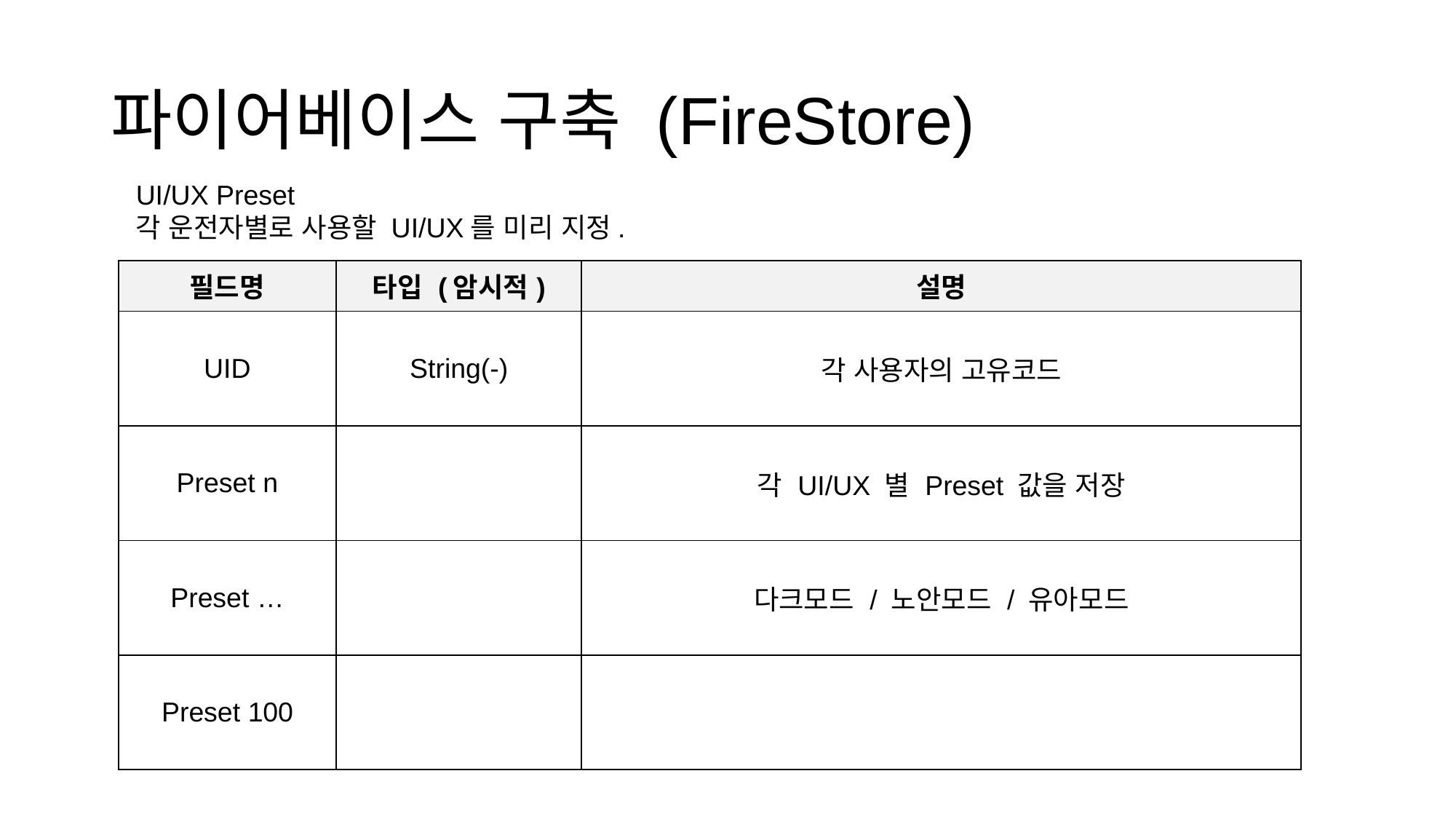

# 파이어베이스 구축 (FireStore)
UI/UX Preset
각 운전자별로 사용할 UI/UX를 미리 지정.
| 필드명 | 타입 (암시적) | 설명 |
| --- | --- | --- |
| UID | String(-) | 각 사용자의 고유코드 |
| Preset n |  | 각 UI/UX 별 Preset 값을 저장 |
| Preset … |  | 다크모드 / 노안모드 / 유아모드 |
| Preset 100 |  |  |